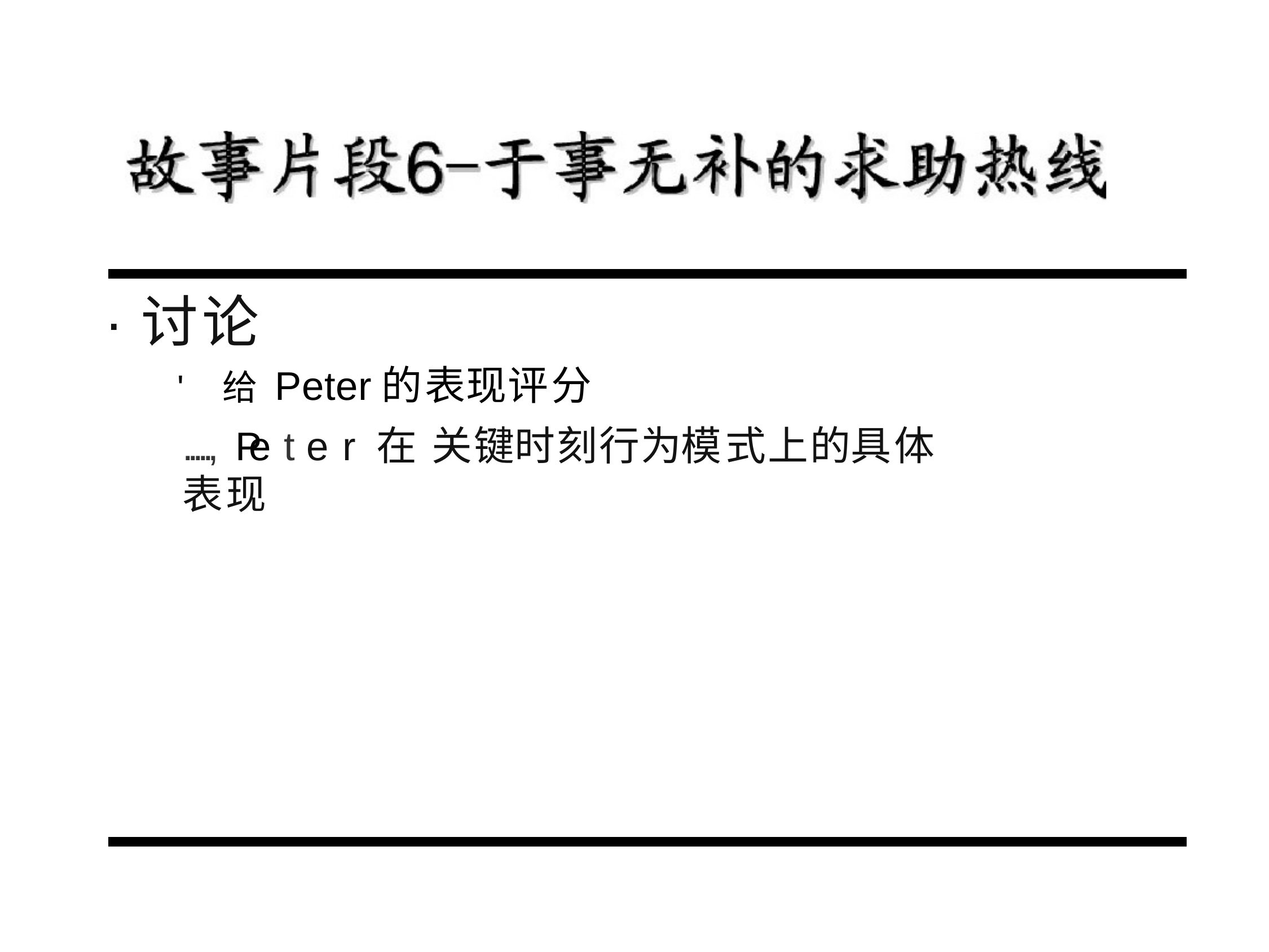

# ·讨论
' 给Peter的表现评分
.....,  Pe	t e r 在 关键时刻行为模式上的具体表现